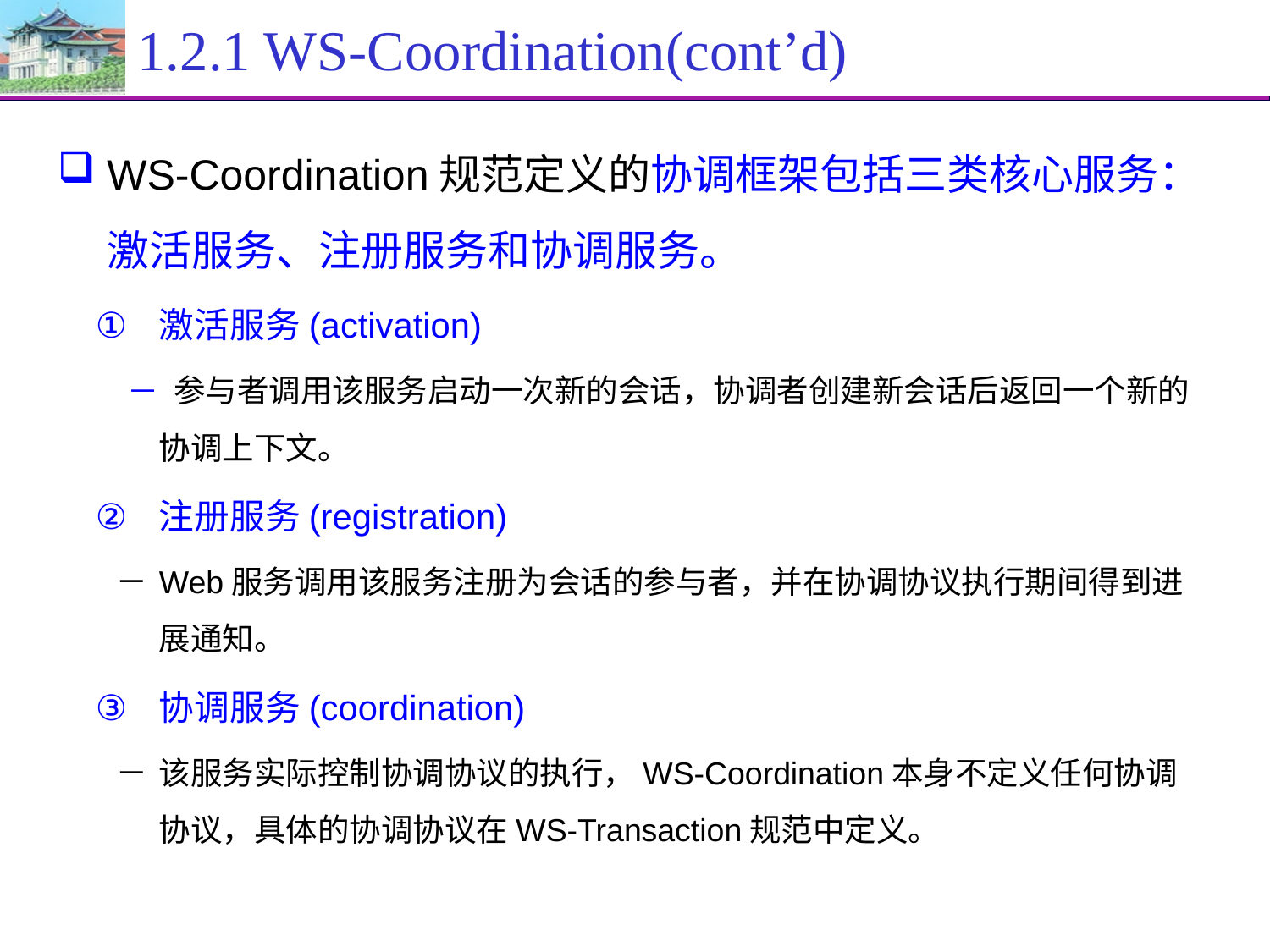

# 1.2.1 WS-Coordination(cont’d)
WS-Coordination规范定义的协调框架包括三类核心服务：激活服务、注册服务和协调服务。
激活服务(activation)
 参与者调用该服务启动一次新的会话，协调者创建新会话后返回一个新的协调上下文。
注册服务(registration)
Web服务调用该服务注册为会话的参与者，并在协调协议执行期间得到进展通知。
协调服务(coordination)
该服务实际控制协调协议的执行，WS-Coordination本身不定义任何协调协议，具体的协调协议在WS-Transaction规范中定义。